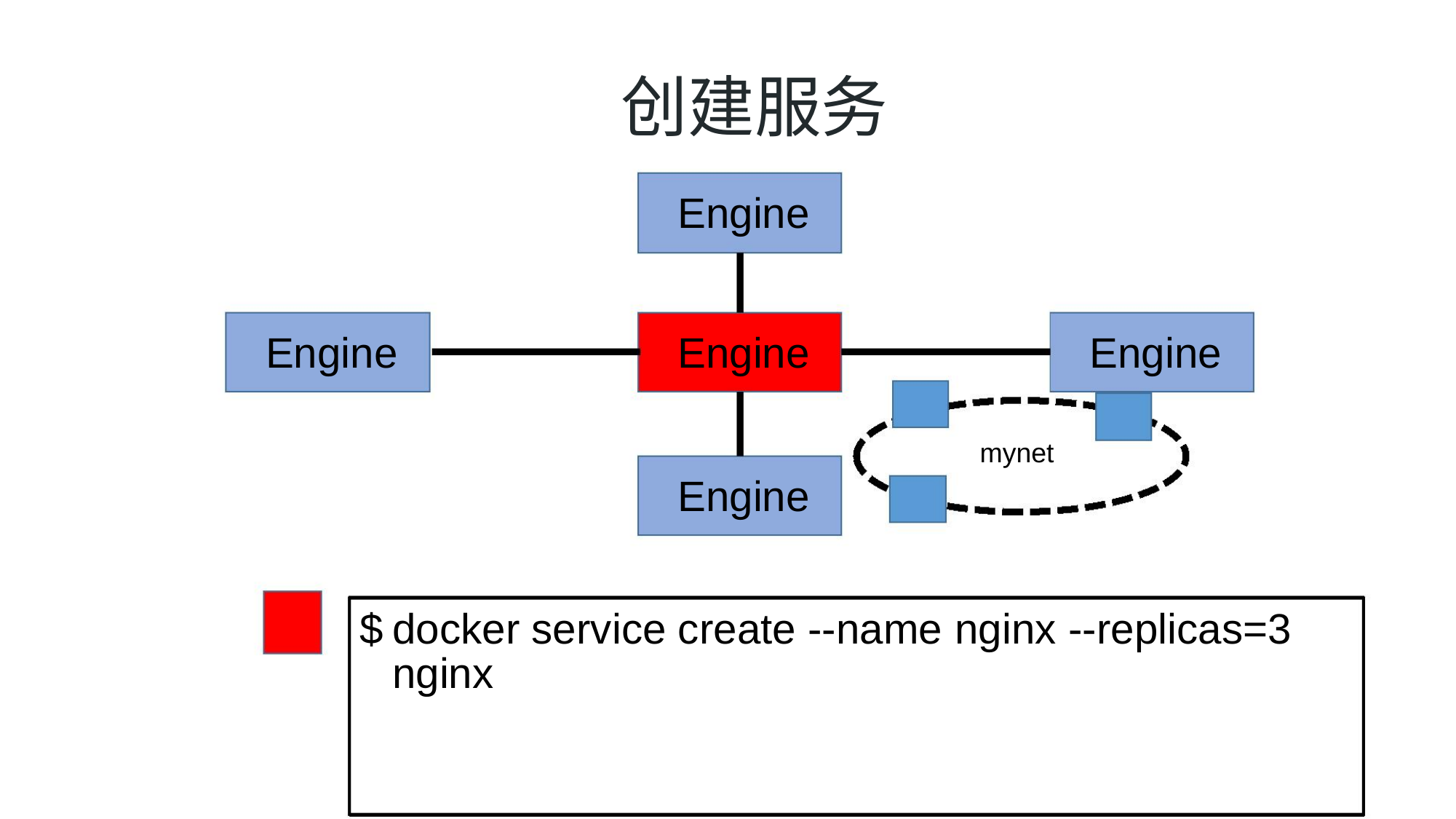

创建服务
Engine
Engine
Engine
Engine
Engine
mynet
$
docker service create --name nginx --replicas=3 nginx